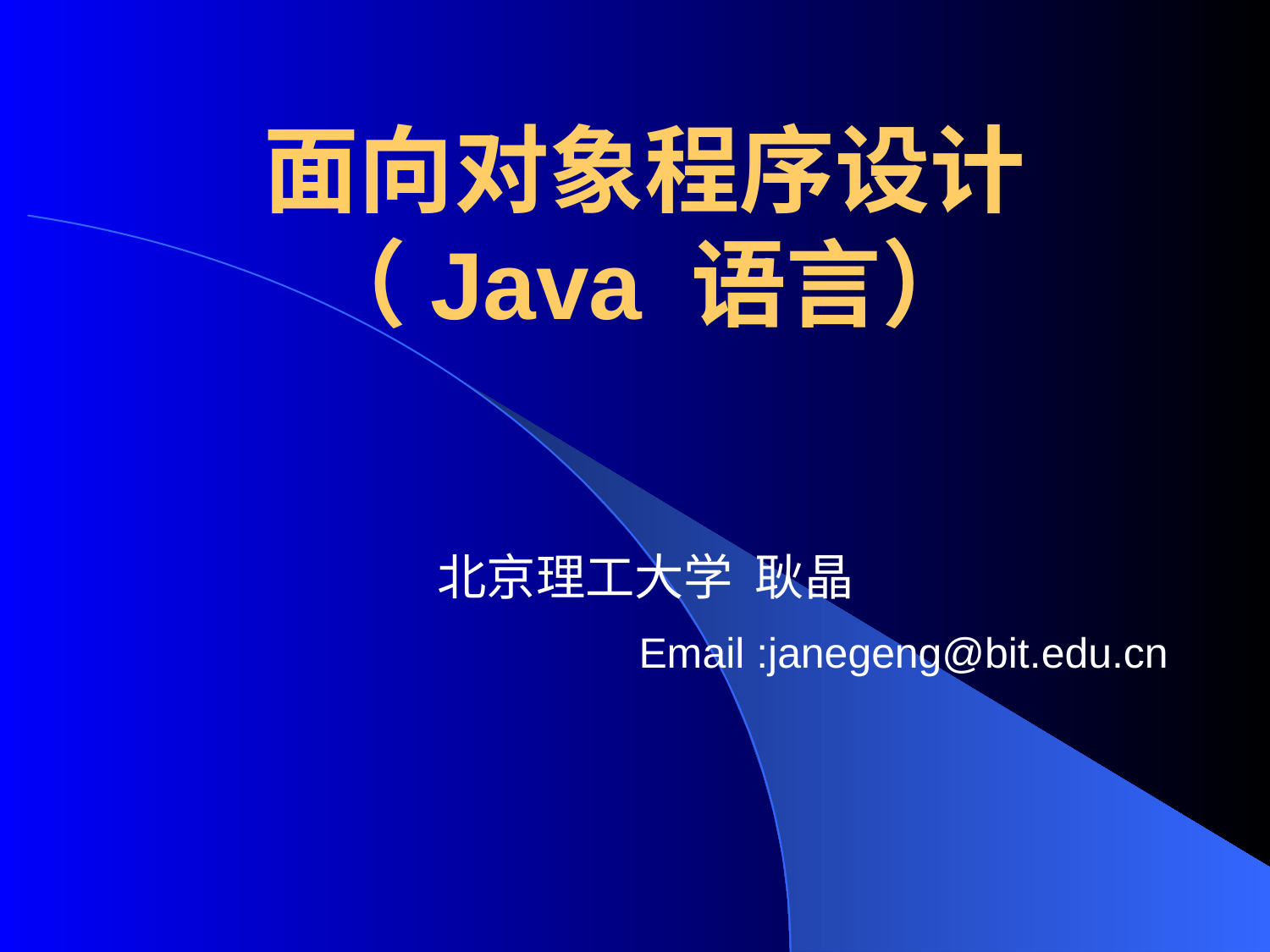

# 面向对象程序设计（Java 语言）
北京理工大学  耿晶
                 Email :janegeng@bit.edu.cn